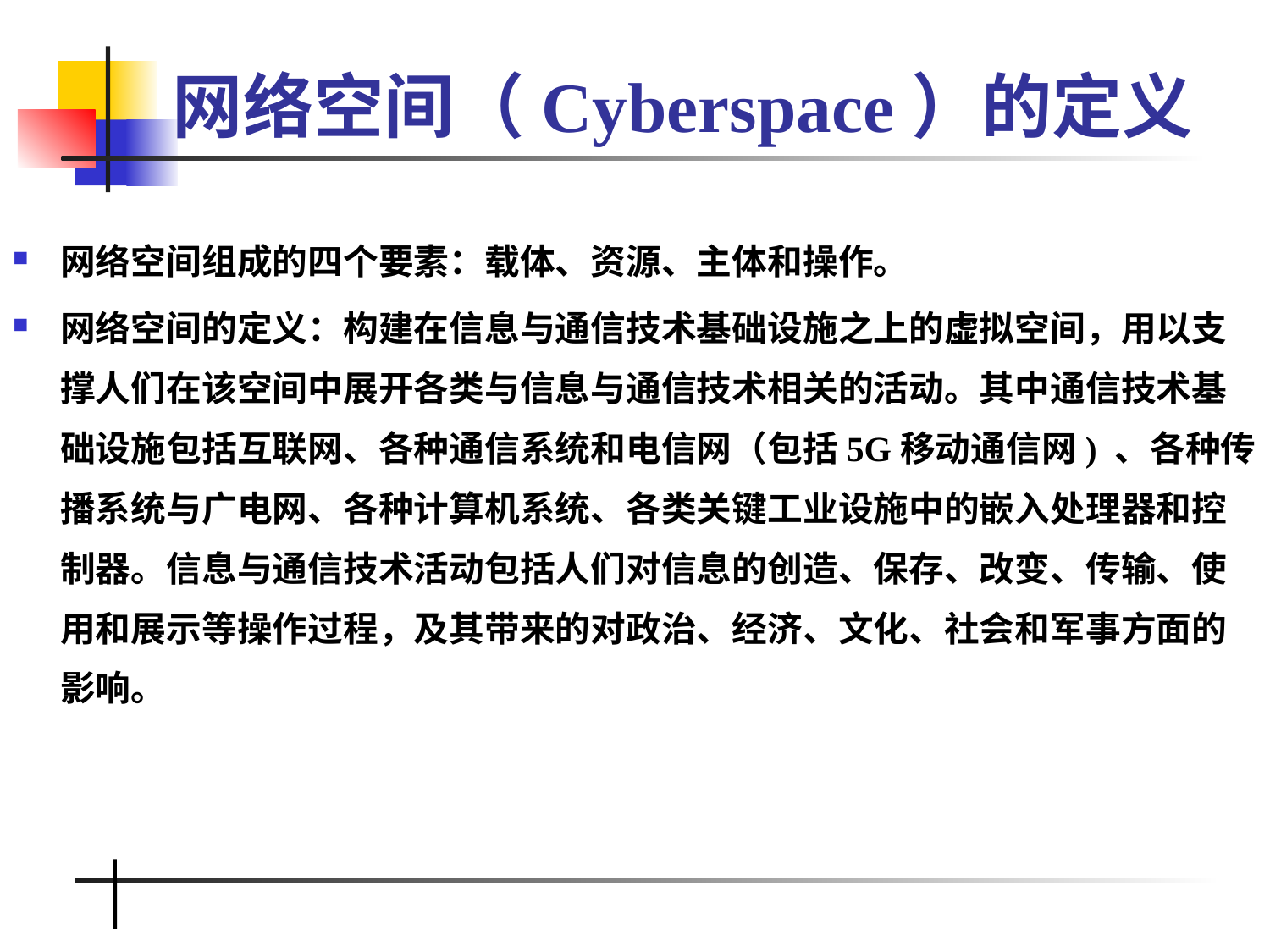

# 网络空间（Cyberspace）的定义
网络空间组成的四个要素：载体、资源、主体和操作。
网络空间的定义：构建在信息与通信技术基础设施之上的虚拟空间，用以支撑人们在该空间中展开各类与信息与通信技术相关的活动。其中通信技术基础设施包括互联网、各种通信系统和电信网（包括5G移动通信网) 、各种传播系统与广电网、各种计算机系统、各类关键工业设施中的嵌入处理器和控制器。信息与通信技术活动包括人们对信息的创造、保存、改变、传输、使用和展示等操作过程，及其带来的对政治、经济、文化、社会和军事方面的影响。